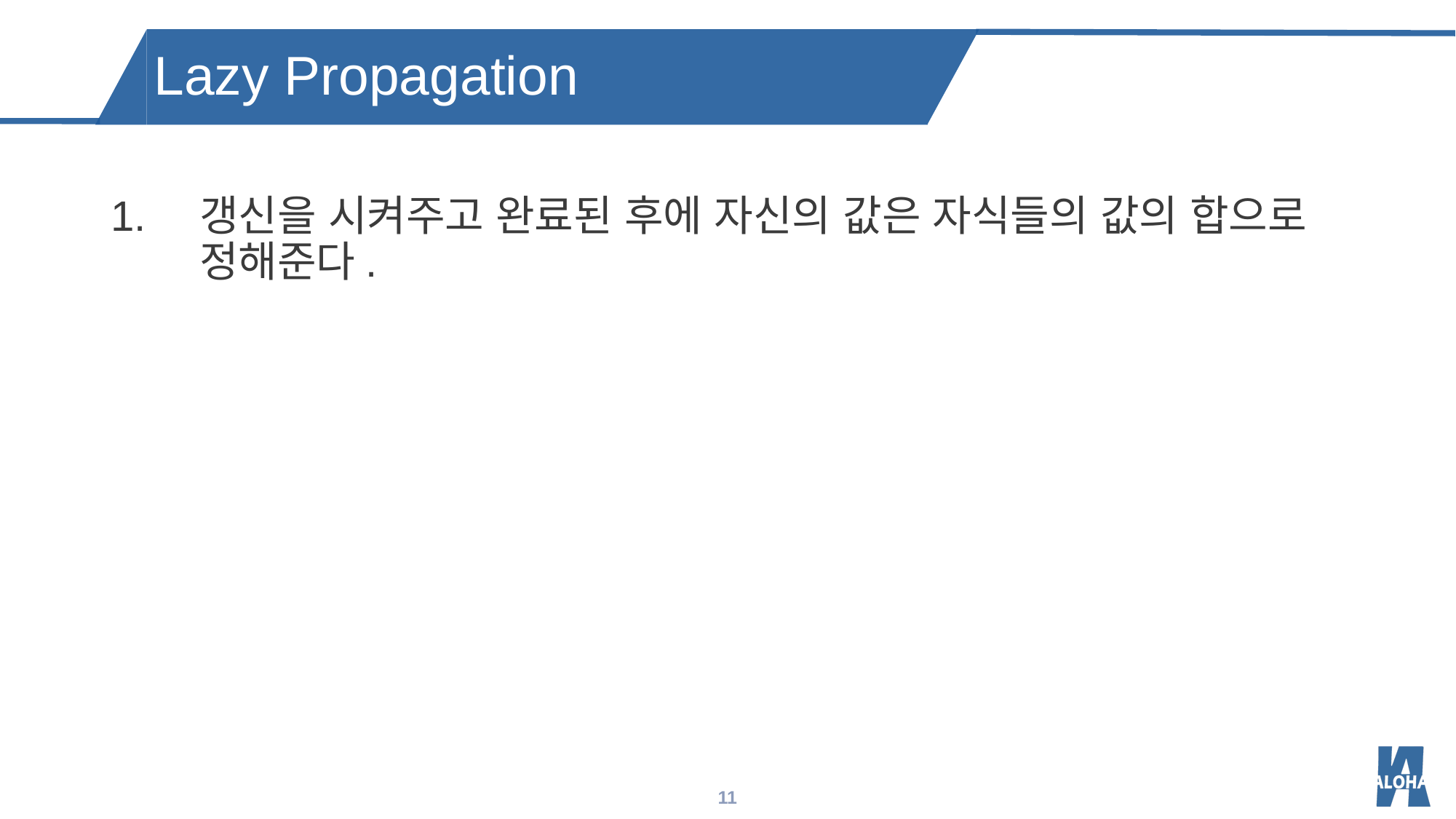

Lazy Propagation
갱신을 시켜주고 완료된 후에 자신의 값은 자식들의 값의 합으로 정해준다.
11